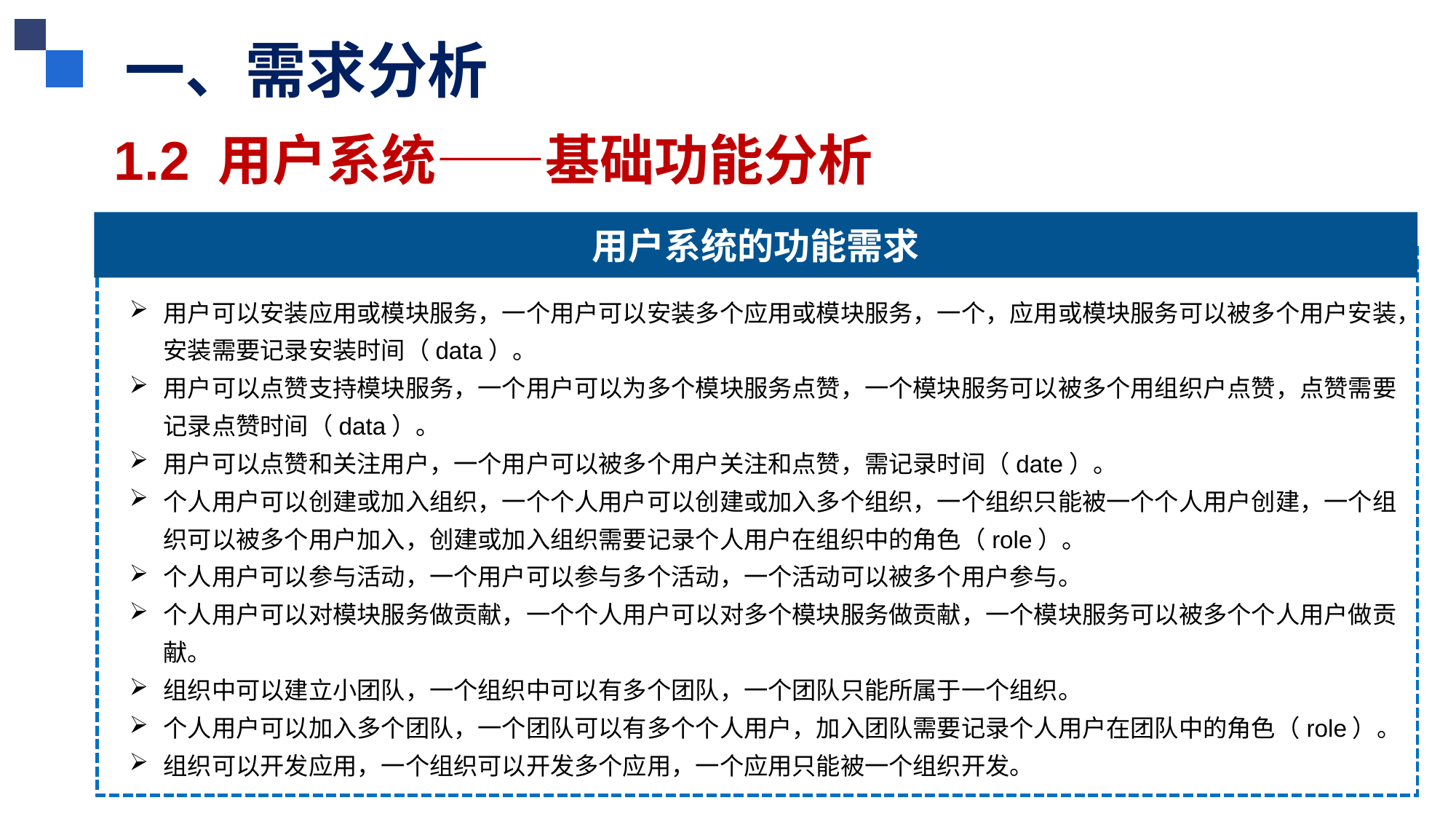

一、需求分析

1.2 用户系统——基础功能分析
用户系统的功能需求

用户可以安装应用或模块服务，一个用户可以安装多个应用或模块服务，一个，应用或模块服务可以被多个用户安装，安装需要记录安装时间（data）。
用户可以点赞支持模块服务，一个用户可以为多个模块服务点赞，一个模块服务可以被多个用组织户点赞，点赞需要记录点赞时间（data）。
用户可以点赞和关注用户，一个用户可以被多个用户关注和点赞，需记录时间（date）。
个人用户可以创建或加入组织，一个个人用户可以创建或加入多个组织，一个组织只能被一个个人用户创建，一个组织可以被多个用户加入，创建或加入组织需要记录个人用户在组织中的角色（role）。
个人用户可以参与活动，一个用户可以参与多个活动，一个活动可以被多个用户参与。
个人用户可以对模块服务做贡献，一个个人用户可以对多个模块服务做贡献，一个模块服务可以被多个个人用户做贡献。
组织中可以建立小团队，一个组织中可以有多个团队，一个团队只能所属于一个组织。
个人用户可以加入多个团队，一个团队可以有多个个人用户，加入团队需要记录个人用户在团队中的角色（role）。
组织可以开发应用，一个组织可以开发多个应用，一个应用只能被一个组织开发。